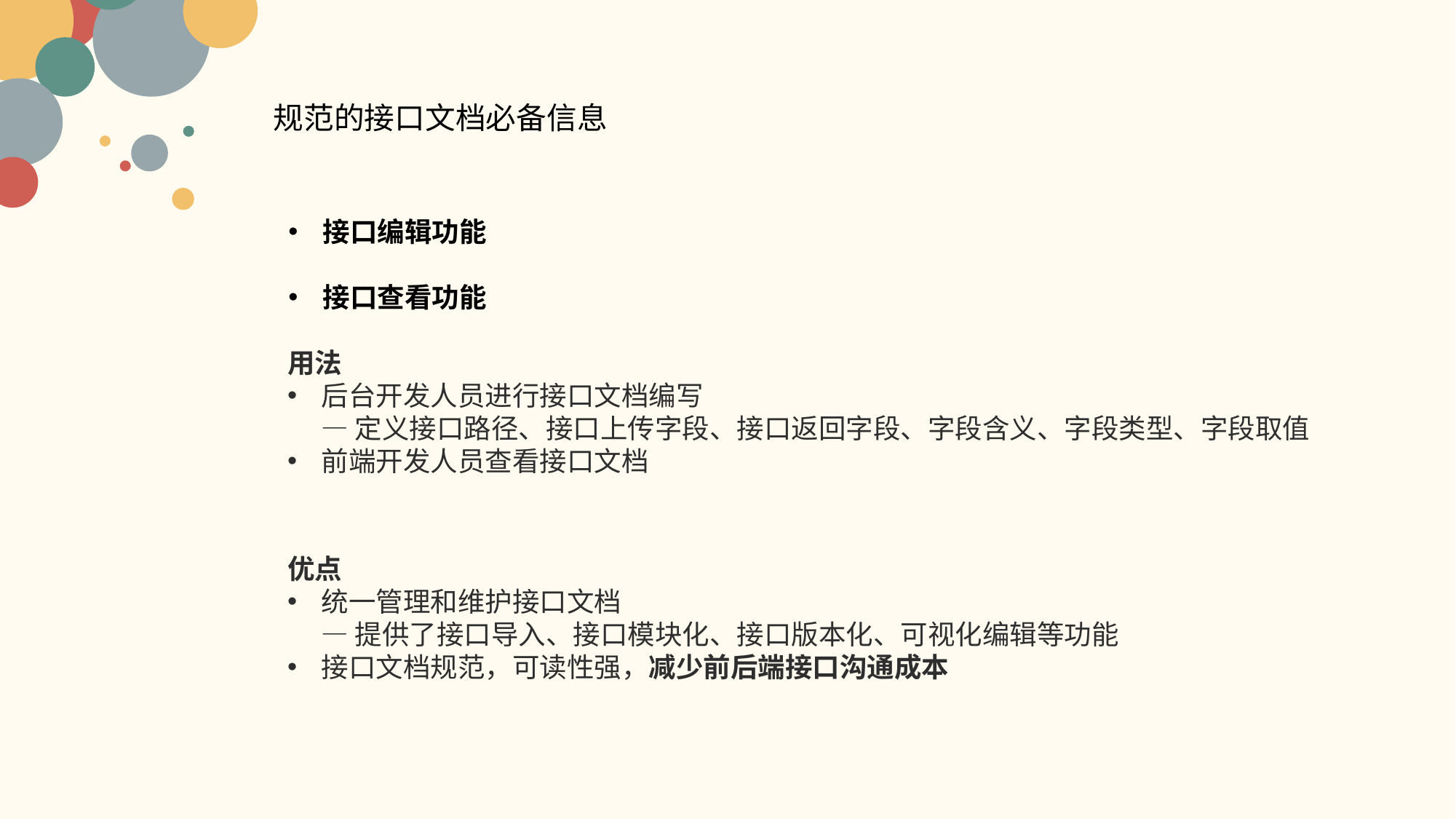

规范的接口文档必备信息
接口编辑功能
接口查看功能
用法
后台开发人员进行接口文档编写
— 定义接口路径、接口上传字段、接口返回字段、字段含义、字段类型、字段取值
前端开发人员查看接口文档
优点
统一管理和维护接口文档
— 提供了接口导入、接口模块化、接口版本化、可视化编辑等功能
接口文档规范，可读性强，减少前后端接口沟通成本